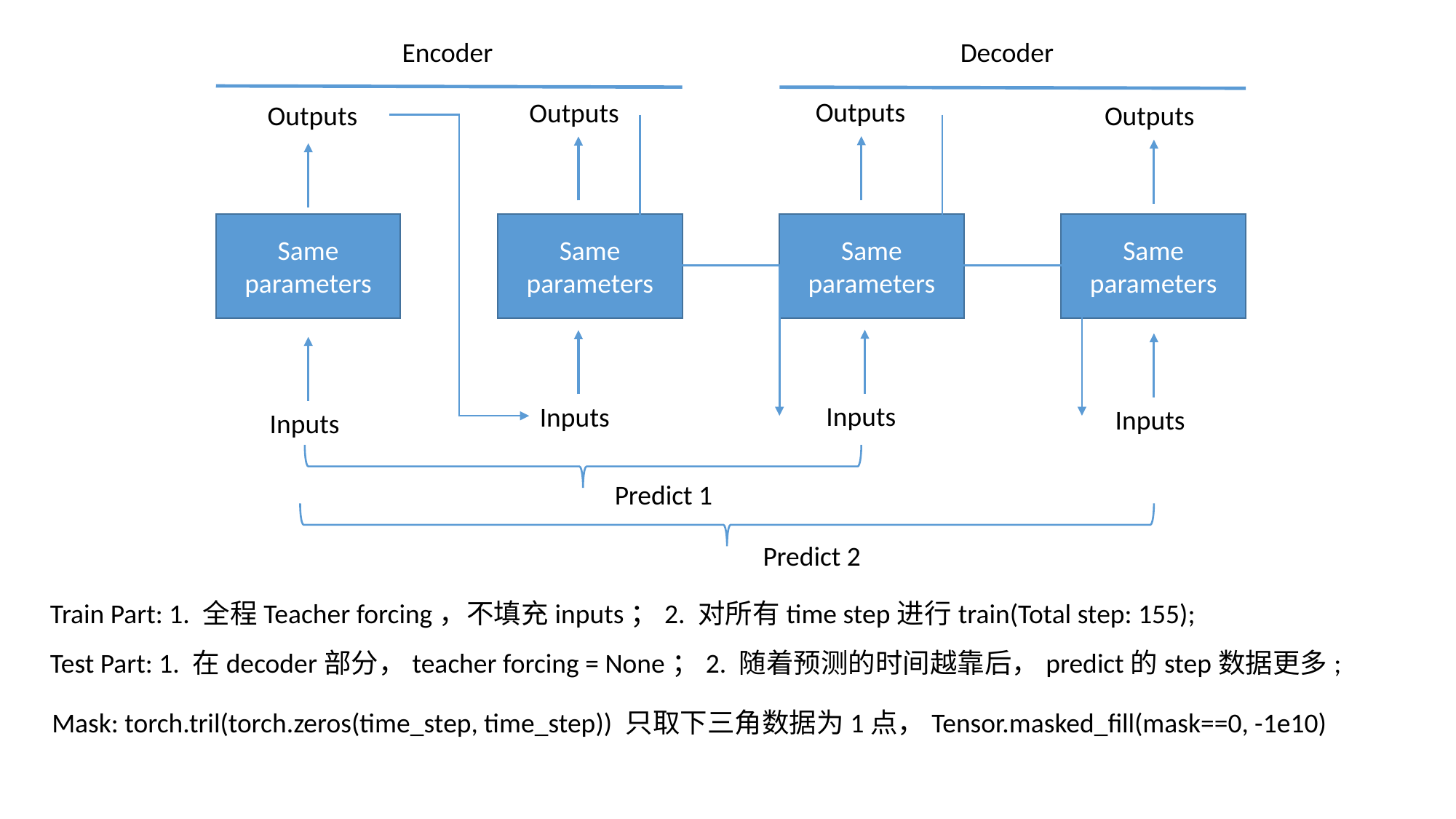

Encoder
Decoder
Outputs
Outputs
Outputs
Outputs

Same parameters
Same parameters
Same parameters
Same parameters
Inputs
Inputs
Inputs
Inputs
Predict 1
Predict 2
Train Part: 1. 全程Teacher forcing，不填充inputs；2. 对所有time step进行train(Total step: 155);
Test Part: 1. 在decoder部分，teacher forcing = None；2. 随着预测的时间越靠后，predict的step数据更多;
Mask: torch.tril(torch.zeros(time_step, time_step)) 只取下三角数据为1点，Tensor.masked_fill(mask==0, -1e10)